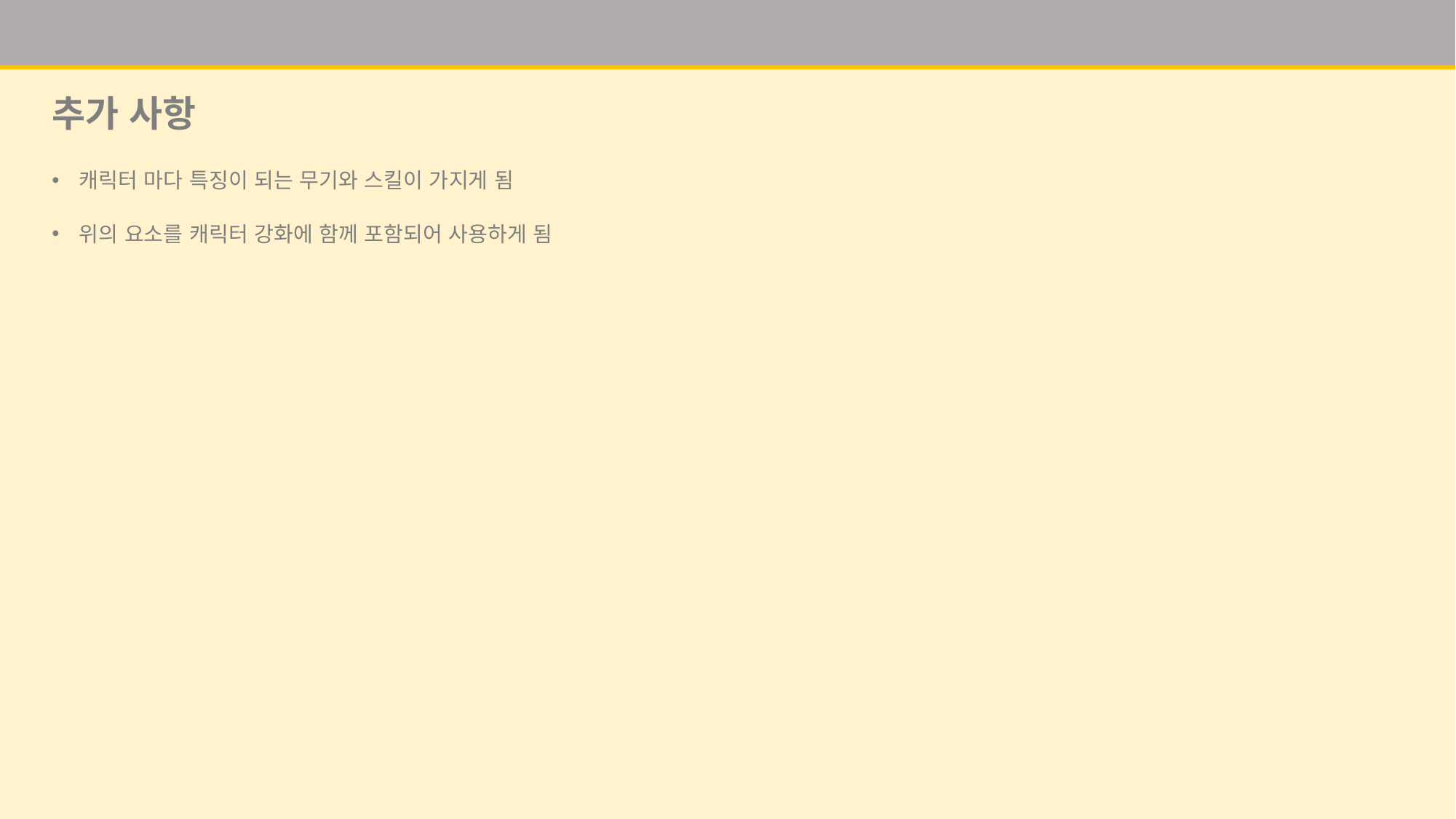

# 추가 사항
캐릭터 마다 특징이 되는 무기와 스킬이 가지게 됨
위의 요소를 캐릭터 강화에 함께 포함되어 사용하게 됨